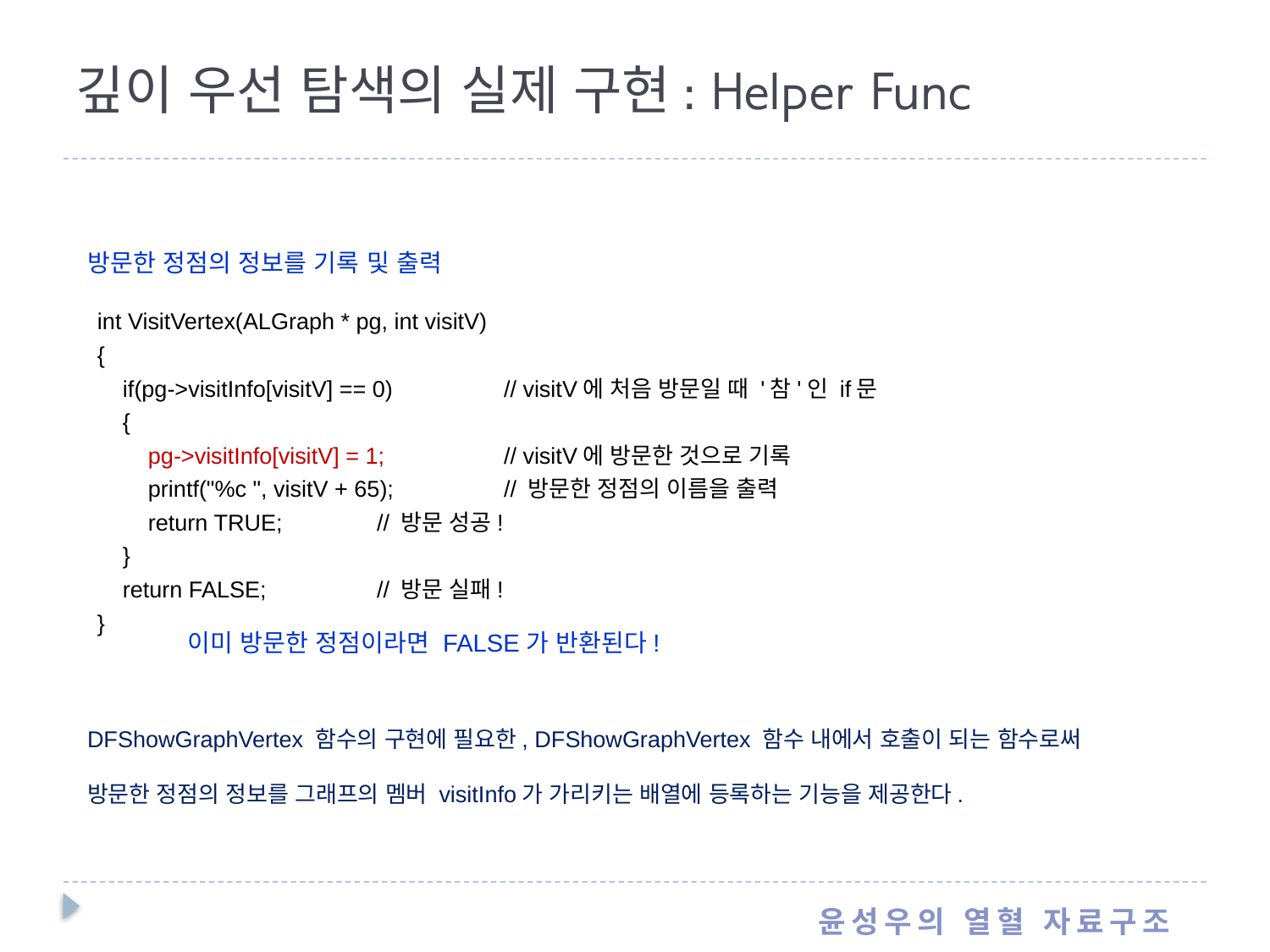

# 깊이 우선 탐색의 실제 구현: Helper Func
방문한 정점의 정보를 기록 및 출력
int VisitVertex(ALGraph * pg, int visitV)
{
    if(pg->visitInfo[visitV] == 0) 	    // visitV에 처음 방문일 때 '참'인 if문
    {
        pg->visitInfo[visitV] = 1; 	    // visitV에 방문한 것으로 기록
        printf("%c ", visitV + 65);   	    // 방문한 정점의 이름을 출력
        return TRUE; 	    // 방문 성공!
    }
    return FALSE; 	    // 방문 실패!
}
이미 방문한 정점이라면 FALSE가 반환된다!
DFShowGraphVertex 함수의 구현에 필요한, DFShowGraphVertex 함수 내에서 호출이 되는 함수로써 방문한 정점의 정보를 그래프의 멤버 visitInfo가 가리키는 배열에 등록하는 기능을 제공한다.
윤성우의 열혈 자료구조